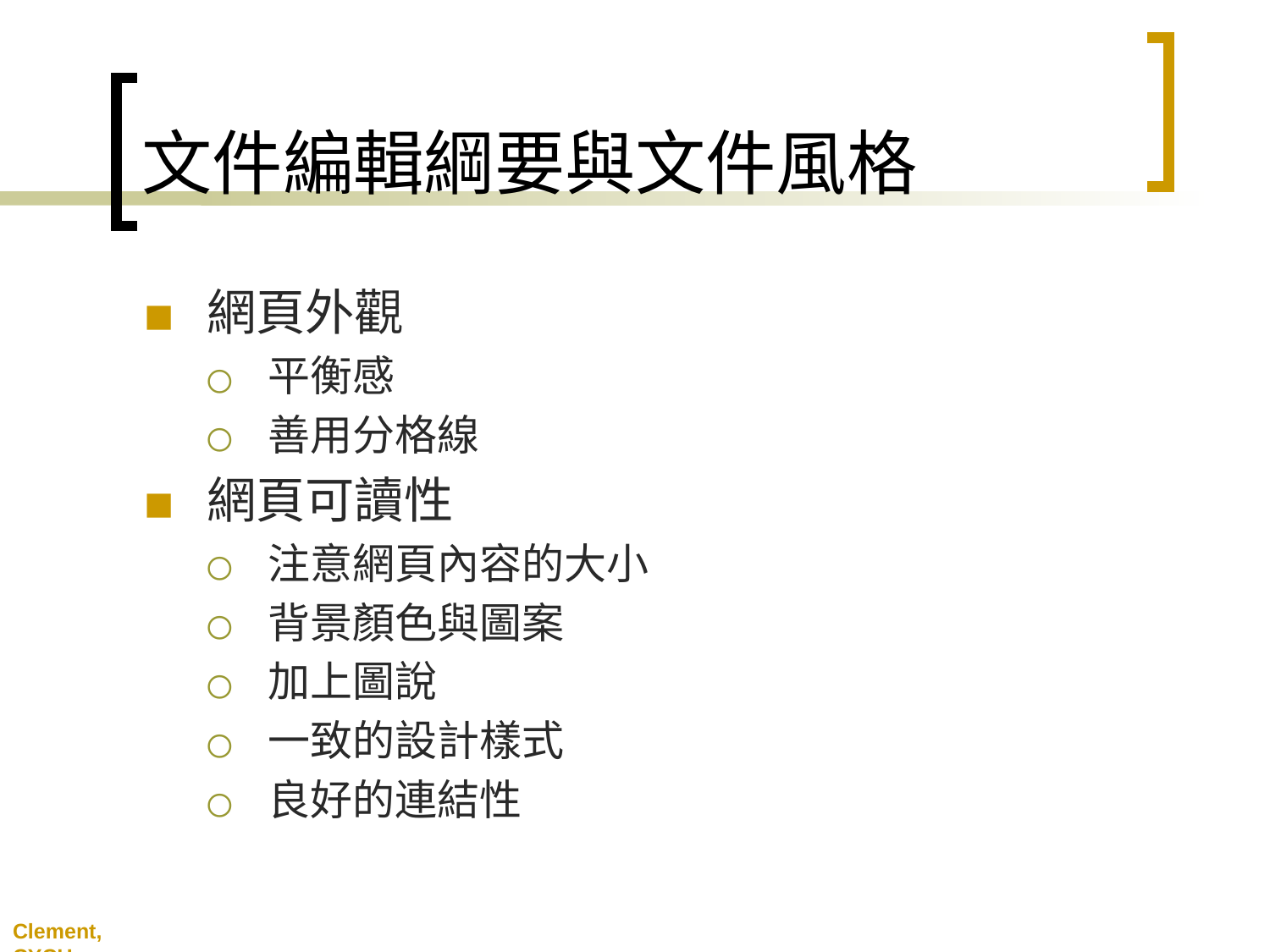

# 文件編輯綱要與文件風格
網頁外觀
平衡感
善用分格線
網頁可讀性
注意網頁內容的大小
背景顏色與圖案
加上圖說
一致的設計樣式
良好的連結性